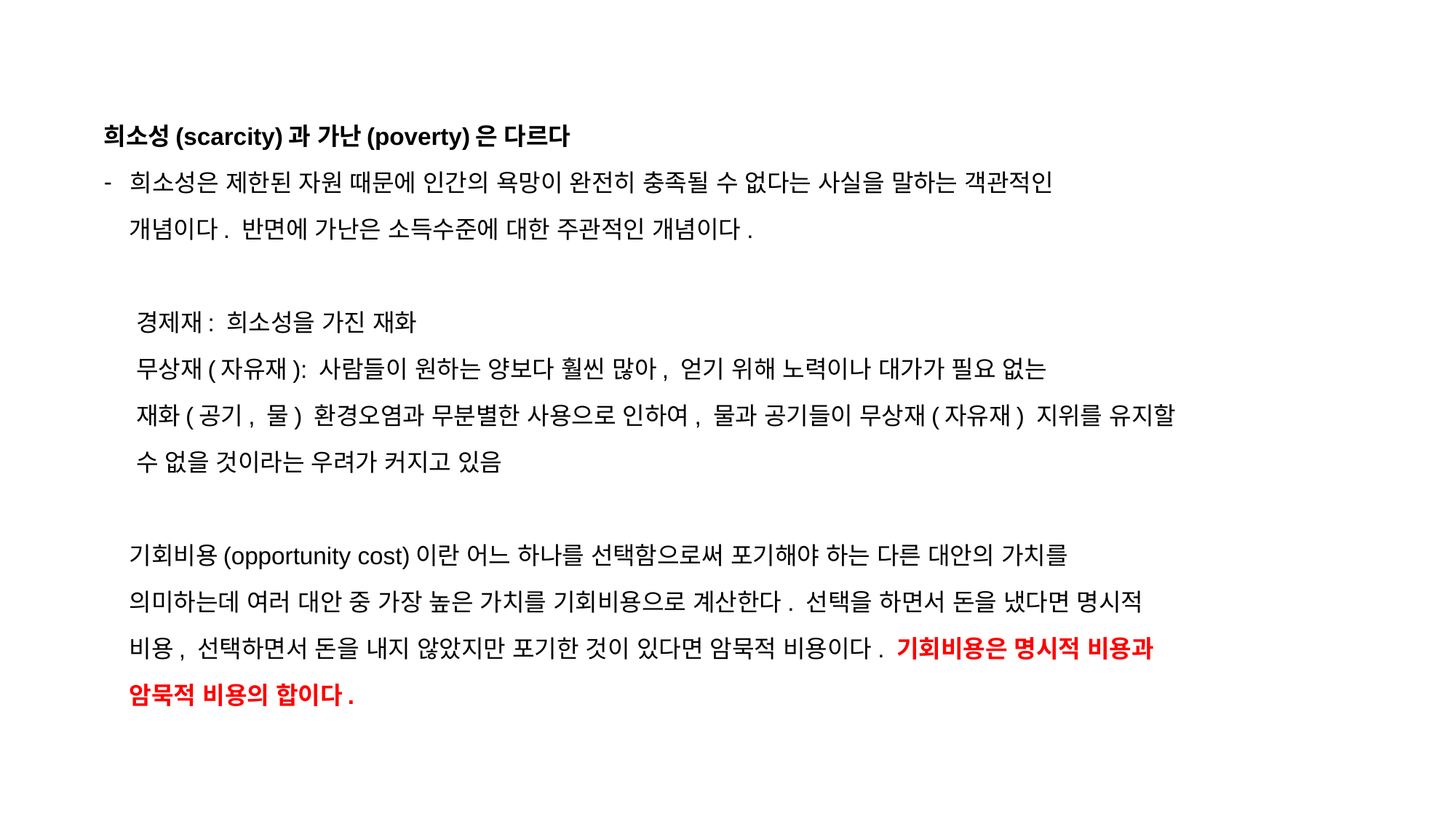

희소성(scarcity)과 가난(poverty)은 다르다
희소성은 제한된 자원 때문에 인간의 욕망이 완전히 충족될 수 없다는 사실을 말하는 객관적인
   개념이다. 반면에 가난은 소득수준에 대한 주관적인 개념이다.

    경제재: 희소성을 가진 재화
    무상재(자유재): 사람들이 원하는 양보다 훨씬 많아, 얻기 위해 노력이나 대가가 필요 없는
    재화(공기, 물) 환경오염과 무분별한 사용으로 인하여, 물과 공기들이 무상재(자유재) 지위를 유지할
    수 없을 것이라는 우려가 커지고 있음

   기회비용(opportunity cost)이란 어느 하나를 선택함으로써 포기해야 하는 다른 대안의 가치를
   의미하는데 여러 대안 중 가장 높은 가치를 기회비용으로 계산한다. 선택을 하면서 돈을 냈다면 명시적
   비용, 선택하면서 돈을 내지 않았지만 포기한 것이 있다면 암묵적 비용이다. 기회비용은 명시적 비용과
   암묵적 비용의 합이다.